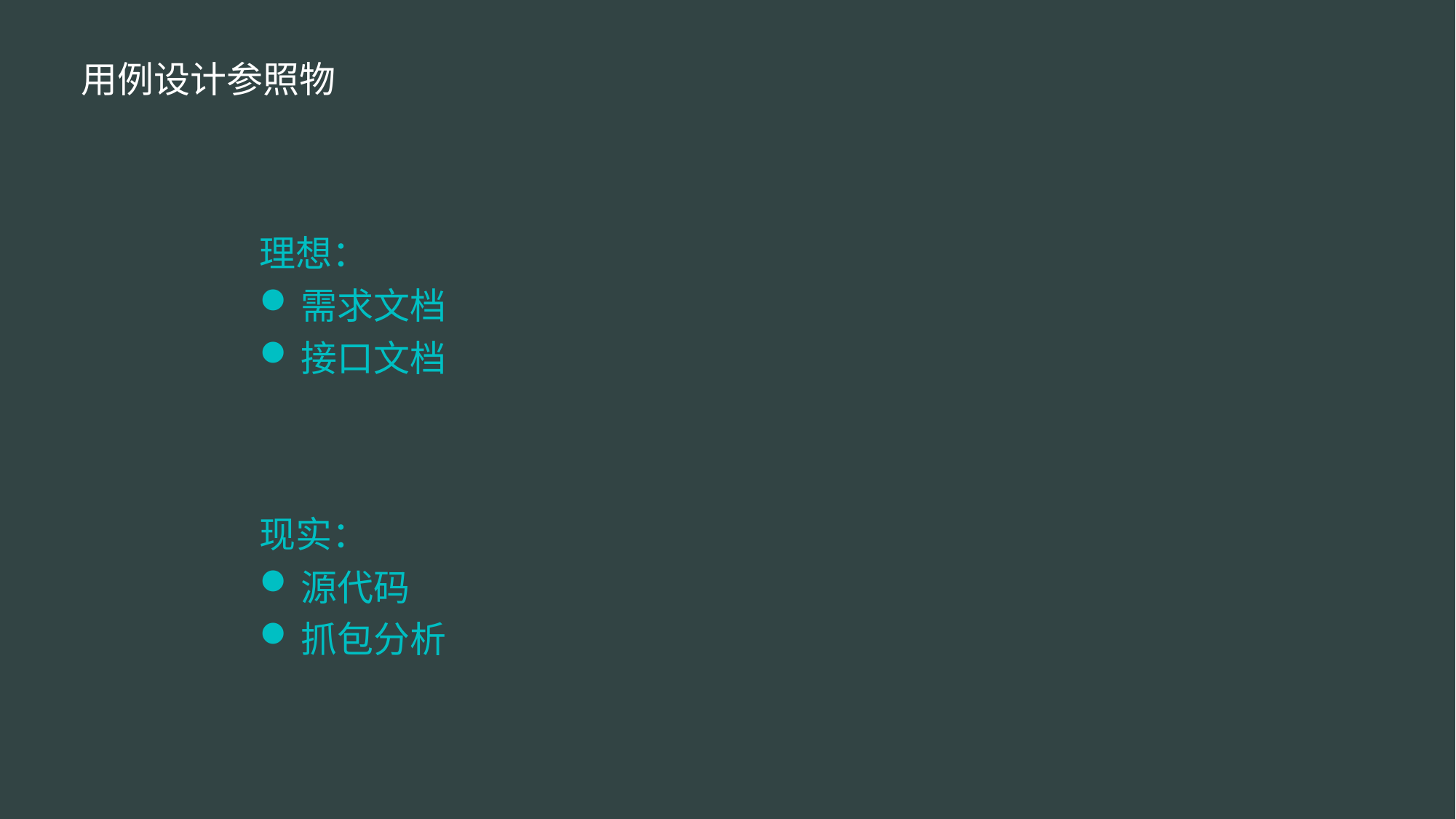

用例设计参照物
理想：
需求文档
接口文档
现实：
源代码
抓包分析